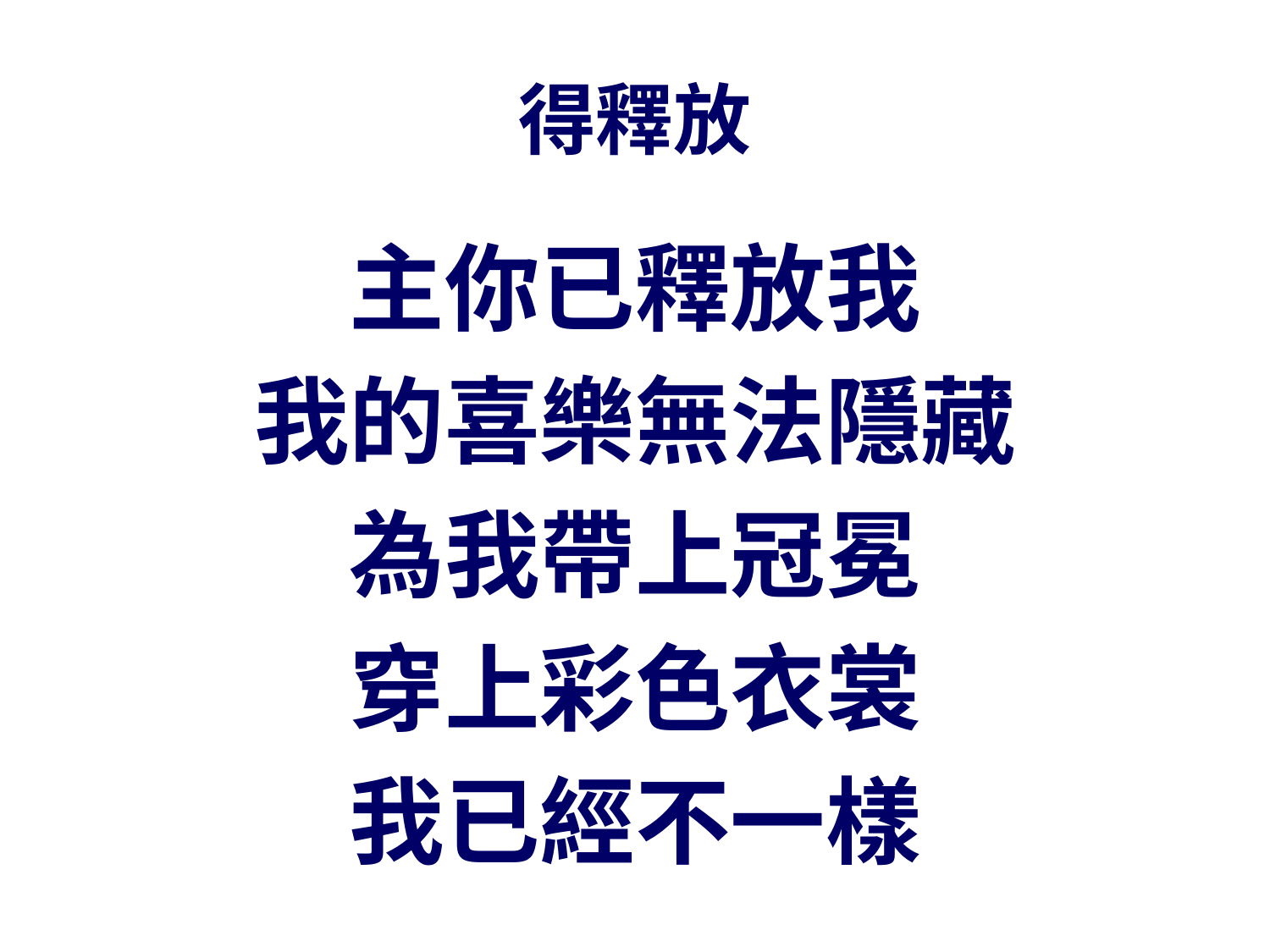

# 得釋放
主你已釋放我
我的喜樂無法隱藏
為我帶上冠冕
穿上彩色衣裳
我已經不一樣